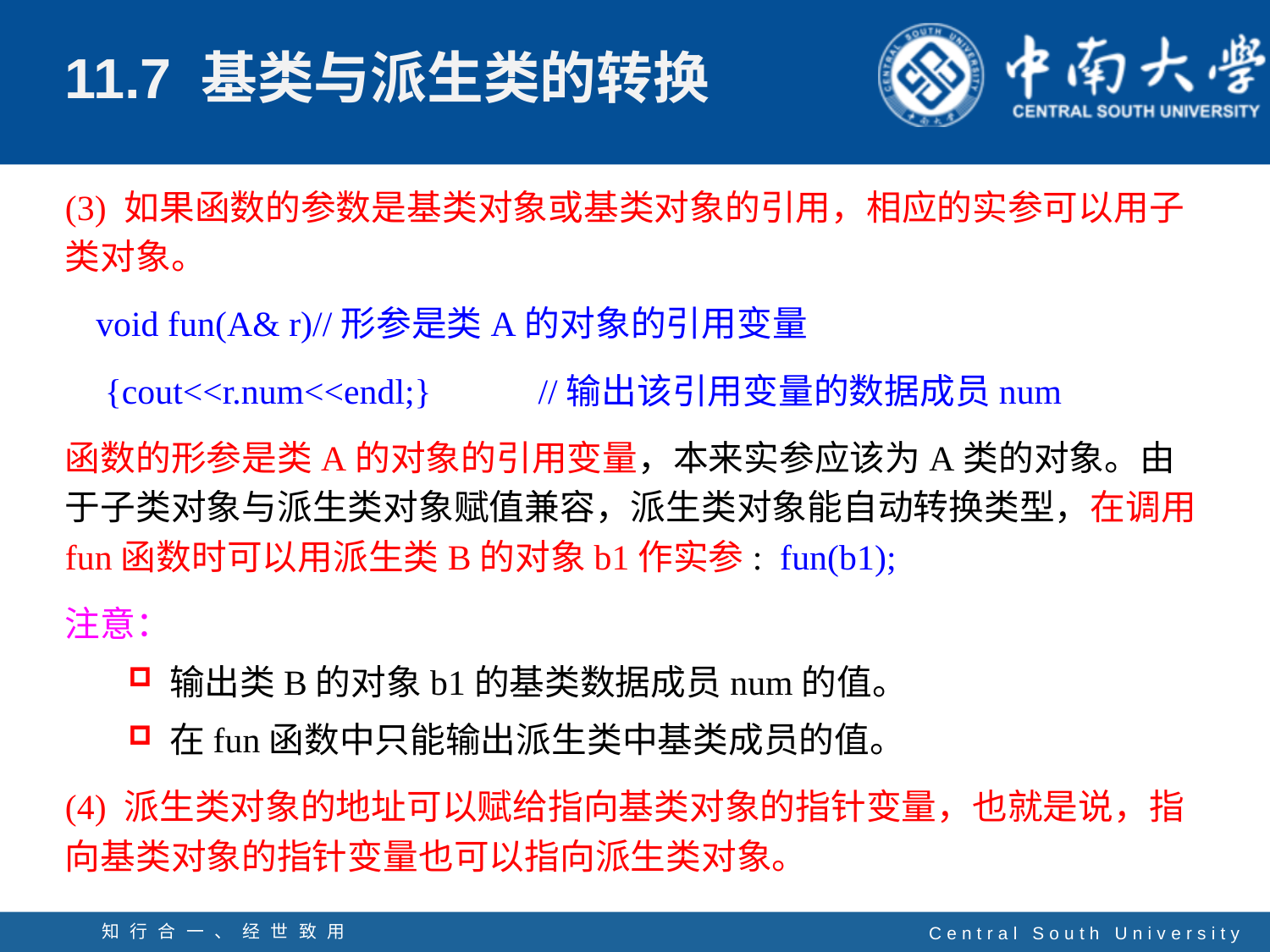

(3) 如果函数的参数是基类对象或基类对象的引用，相应的实参可以用子类对象。
void fun(A& r)//形参是类A的对象的引用变量
 {cout<<r.num<<endl;}            //输出该引用变量的数据成员num
函数的形参是类A的对象的引用变量，本来实参应该为A类的对象。由于子类对象与派生类对象赋值兼容，派生类对象能自动转换类型，在调用fun函数时可以用派生类B的对象b1作实参:  fun(b1);
注意：
 输出类B的对象b1的基类数据成员num的值。
 在fun函数中只能输出派生类中基类成员的值。
(4) 派生类对象的地址可以赋给指向基类对象的指针变量，也就是说，指向基类对象的指针变量也可以指向派生类对象。

知行合一、经世致用
自强不息 厚德载物
Central South University